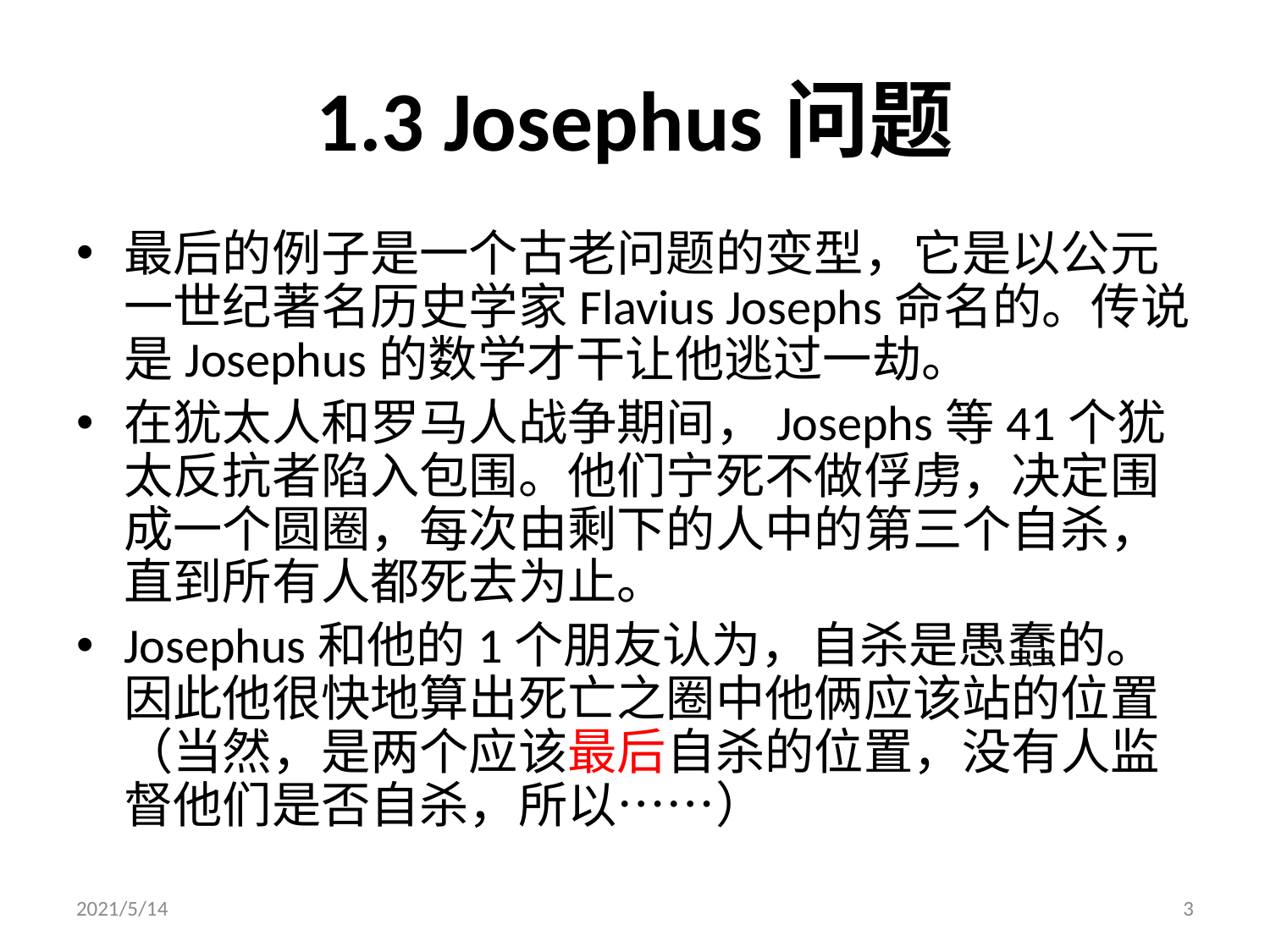

# 1.3 Josephus问题
最后的例子是一个古老问题的变型，它是以公元一世纪著名历史学家Flavius Josephs命名的。传说是Josephus的数学才干让他逃过一劫。
在犹太人和罗马人战争期间，Josephs等41个犹太反抗者陷入包围。他们宁死不做俘虏，决定围成一个圆圈，每次由剩下的人中的第三个自杀，直到所有人都死去为止。
Josephus和他的1个朋友认为，自杀是愚蠢的。因此他很快地算出死亡之圈中他俩应该站的位置（当然，是两个应该最后自杀的位置，没有人监督他们是否自杀，所以……）
2021/5/14
3